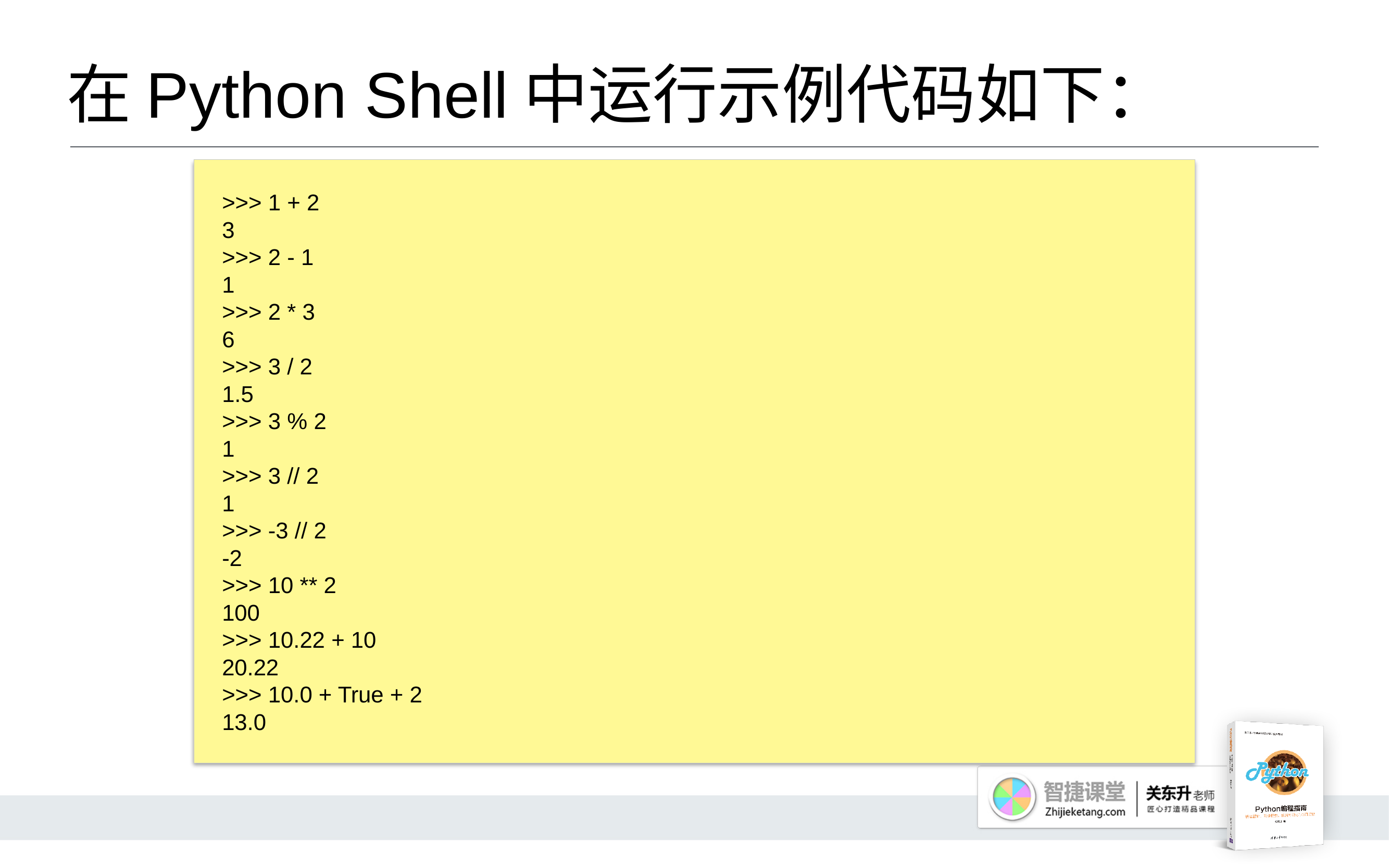

# 在Python Shell中运行示例代码如下：
>>> 1 + 2
3
>>> 2 - 1
1
>>> 2 * 3
6
>>> 3 / 2
1.5
>>> 3 % 2
1
>>> 3 // 2
1
>>> -3 // 2
-2
>>> 10 ** 2
100
>>> 10.22 + 10
20.22
>>> 10.0 + True + 2
13.0